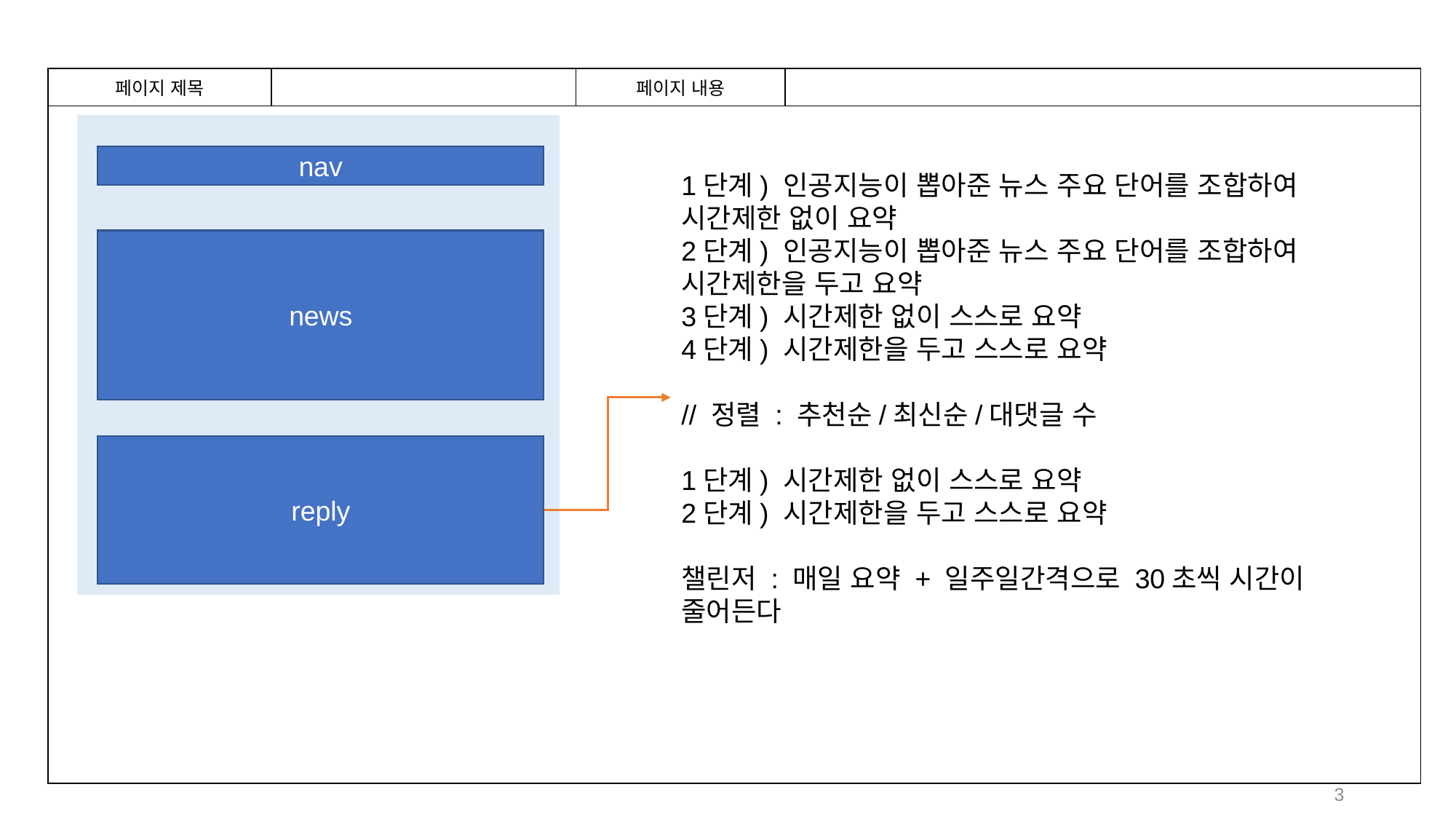

| 페이지 제목 |  | 페이지 내용 |  |
| --- | --- | --- | --- |
|  |  |  |  |

nav
1단계) 인공지능이 뽑아준 뉴스 주요 단어를 조합하여 시간제한 없이 요약
2단계) 인공지능이 뽑아준 뉴스 주요 단어를 조합하여 시간제한을 두고 요약
3단계) 시간제한 없이 스스로 요약
4단계) 시간제한을 두고 스스로 요약

// 정렬 : 추천순/최신순/대댓글 수

1단계) 시간제한 없이 스스로 요약
2단계) 시간제한을 두고 스스로 요약

챌린저 : 매일 요약 + 일주일간격으로 30초씩 시간이 줄어든다
news
reply
3